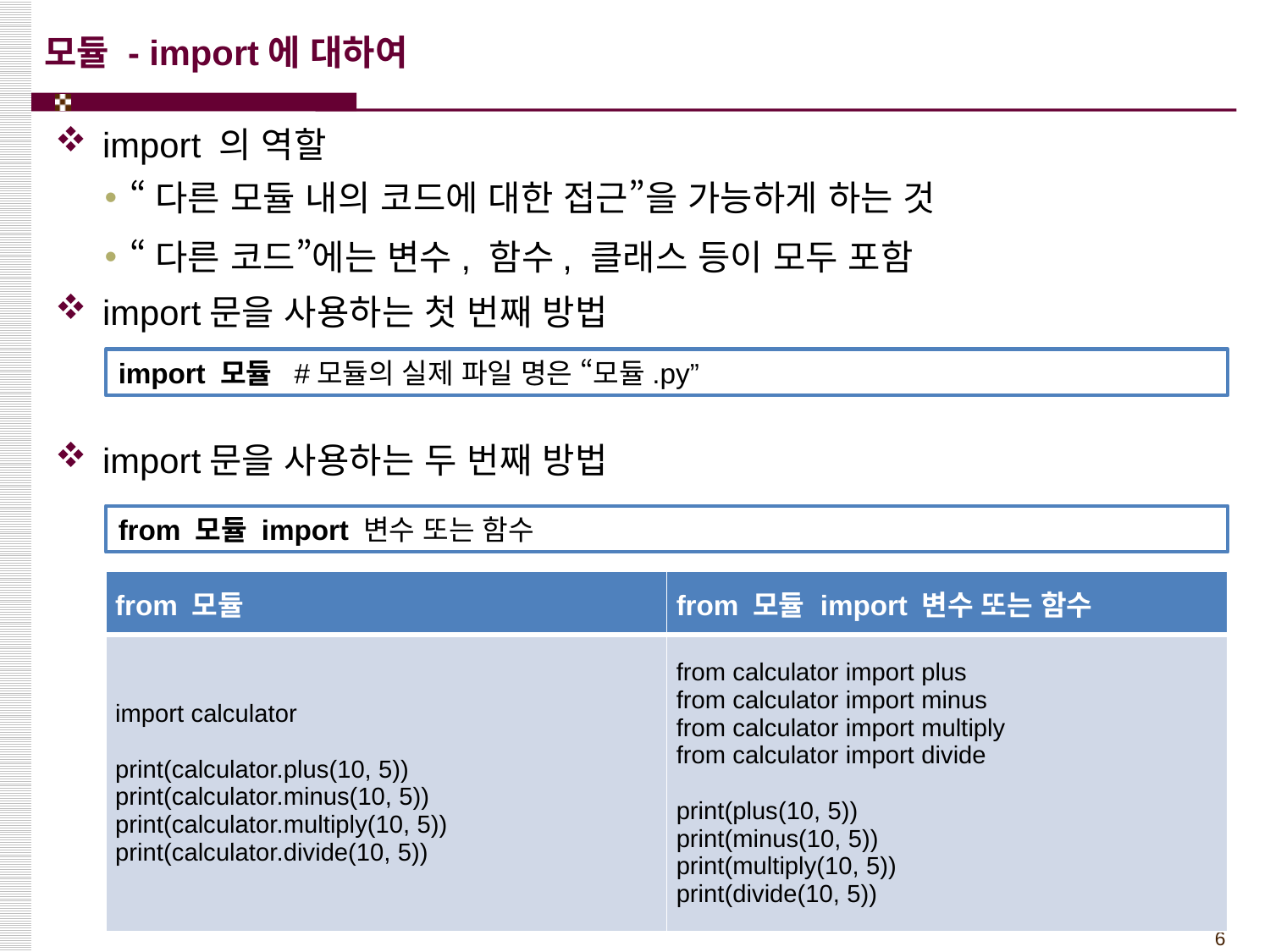

# 모듈 - import에 대하여
import 의 역할
“다른 모듈 내의 코드에 대한 접근”을 가능하게 하는 것
“다른 코드”에는 변수, 함수, 클래스 등이 모두 포함
import문을 사용하는 첫 번째 방법

import문을 사용하는 두 번째 방법

import 모듈  #모듈의 실제 파일 명은 “모듈.py”

from 모듈 import 변수 또는 함수
| from 모듈 | from 모듈 import 변수 또는 함수 |
| --- | --- |
| import calculator   print(calculator.plus(10, 5)) print(calculator.minus(10, 5)) print(calculator.multiply(10, 5)) print(calculator.divide(10, 5)) | from calculator import plus from calculator import minus from calculator import multiply from calculator import divide   print(plus(10, 5)) print(minus(10, 5)) print(multiply(10, 5)) print(divide(10, 5)) |